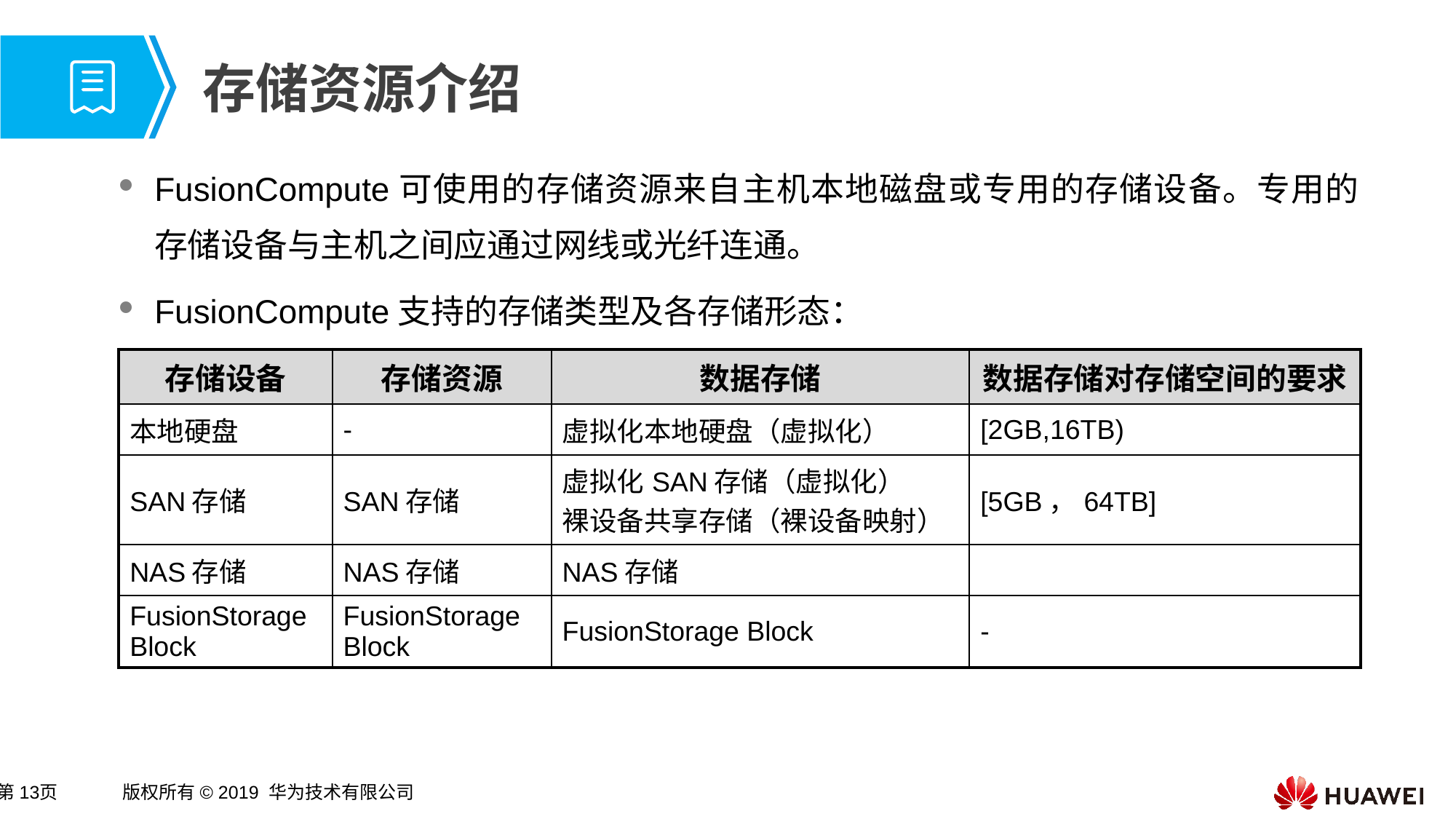

# 存储资源介绍
FusionCompute可使用的存储资源来自主机本地磁盘或专用的存储设备。专用的存储设备与主机之间应通过网线或光纤连通。
FusionCompute支持的存储类型及各存储形态：
| 存储设备 | 存储资源 | 数据存储 | 数据存储对存储空间的要求 |
| --- | --- | --- | --- |
| 本地硬盘 | - | 虚拟化本地硬盘（虚拟化） | [2GB,16TB) |
| SAN存储 | SAN存储 | 虚拟化SAN存储（虚拟化） 裸设备共享存储（裸设备映射） | [5GB，64TB] |
| NAS存储 | NAS存储 | NAS存储 |  |
| FusionStorage Block | FusionStorage Block | FusionStorage Block | - |